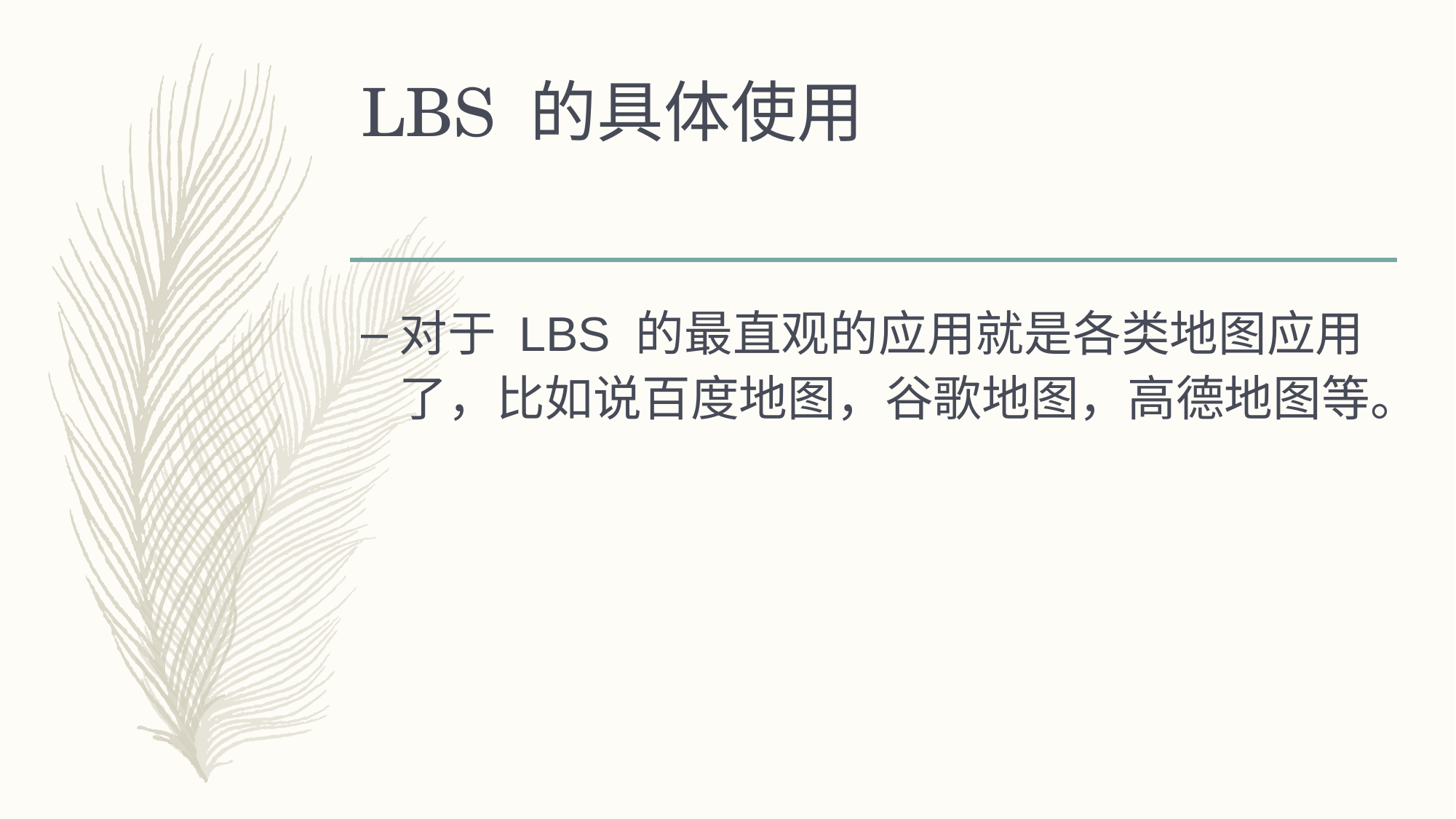

# LBS 的具体使用
对于 LBS 的最直观的应用就是各类地图应用了，比如说百度地图，谷歌地图，高德地图等。